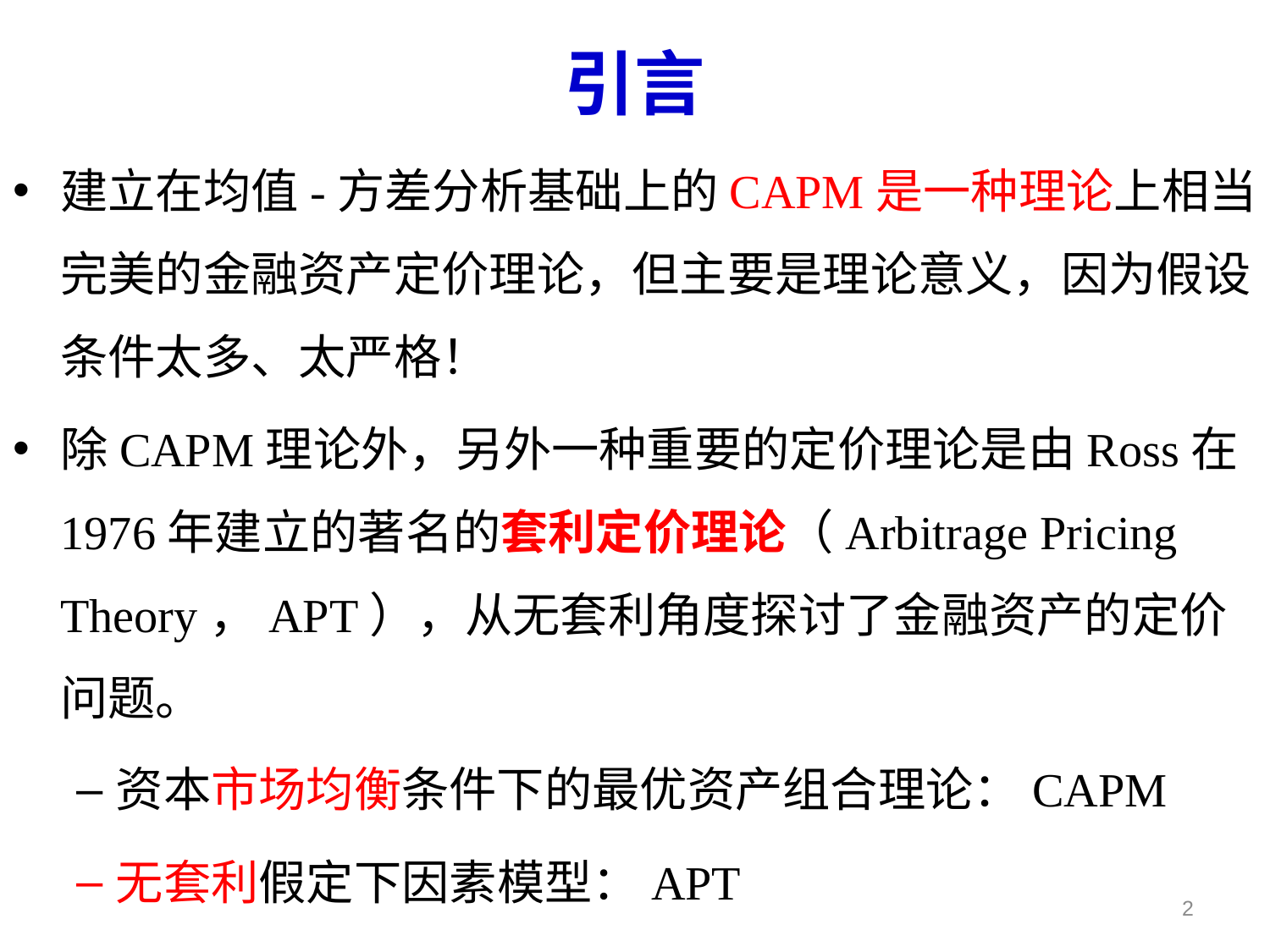

# 引言
建立在均值-方差分析基础上的CAPM是一种理论上相当完美的金融资产定价理论，但主要是理论意义，因为假设条件太多、太严格！
除CAPM理论外，另外一种重要的定价理论是由Ross在1976年建立的著名的套利定价理论（Arbitrage Pricing Theory，APT），从无套利角度探讨了金融资产的定价问题。
资本市场均衡条件下的最优资产组合理论：CAPM
无套利假定下因素模型：APT

2